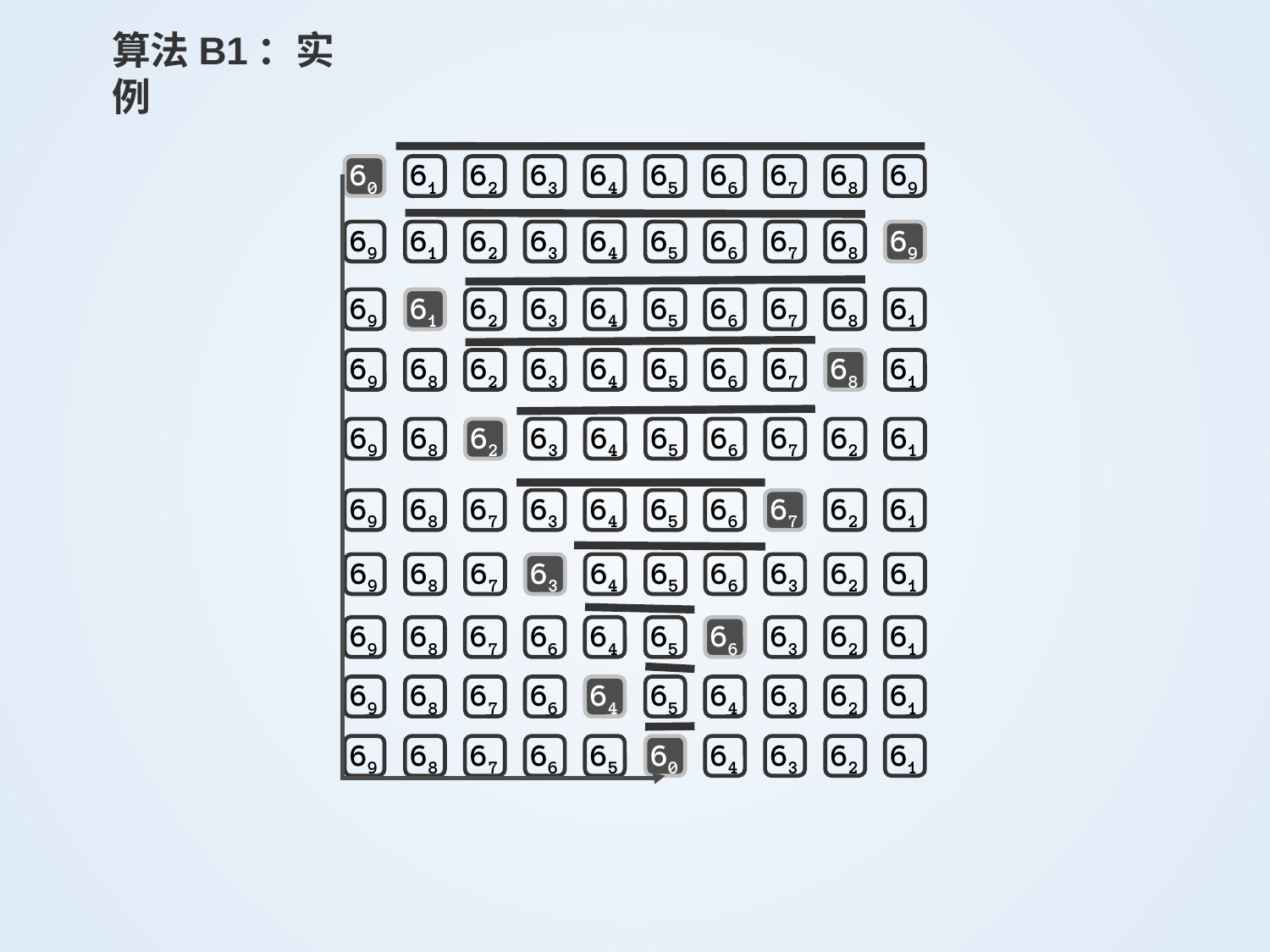

算法B1：实例

60
61
62
63
64
65
66
67
68
69

69
61
62
63
64
65
66
67
68
69

69
61
62
63
64
65
66
67
68
61

69
68
62
63
64
65
66
67
68
61

69
68
62
63
64
65
66
67
62
61

69
68
67
63
64
65
66
67
62
61

69
68
67
63
64
65
66
63
62
61

69
68
67
66
64
65
66
63
62
61

69
68
67
66
64
65
64
63
62
61

69
68
67
66
65
60
64
63
62
61